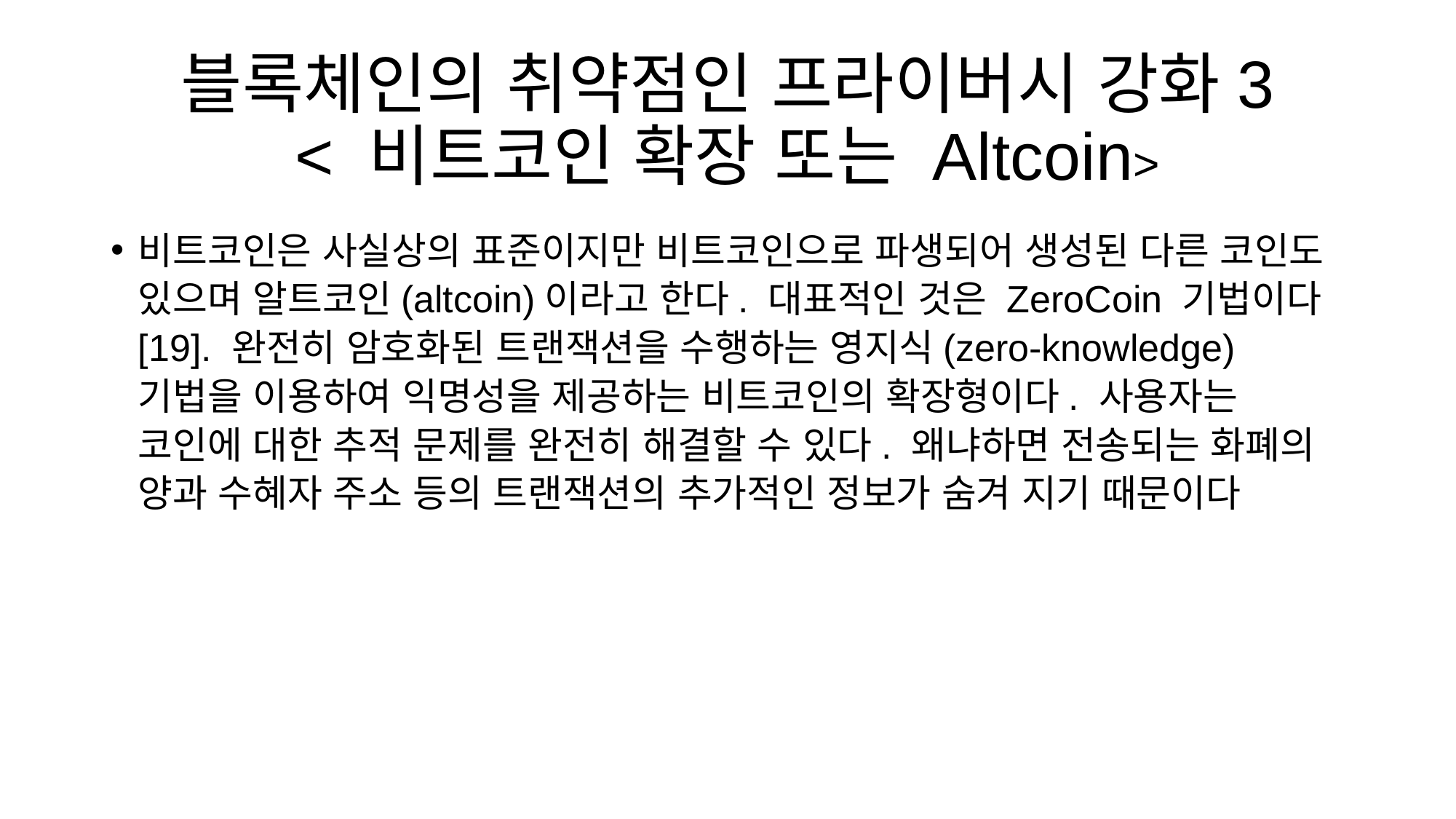

# 블록체인의 취약점인 프라이버시 강화3 < 비트코인 확장 또는 Altcoin>
비트코인은 사실상의 표준이지만 비트코인으로 파생되어 생성된 다른 코인도 있으며 알트코인(altcoin)이라고 한다. 대표적인 것은 ZeroCoin 기법이다[19]. 완전히 암호화된 트랜잭션을 수행하는 영지식(zero-knowledge)기법을 이용하여 익명성을 제공하는 비트코인의 확장형이다. 사용자는 코인에 대한 추적 문제를 완전히 해결할 수 있다. 왜냐하면 전송되는 화폐의 양과 수혜자 주소 등의 트랜잭션의 추가적인 정보가 숨겨 지기 때문이다